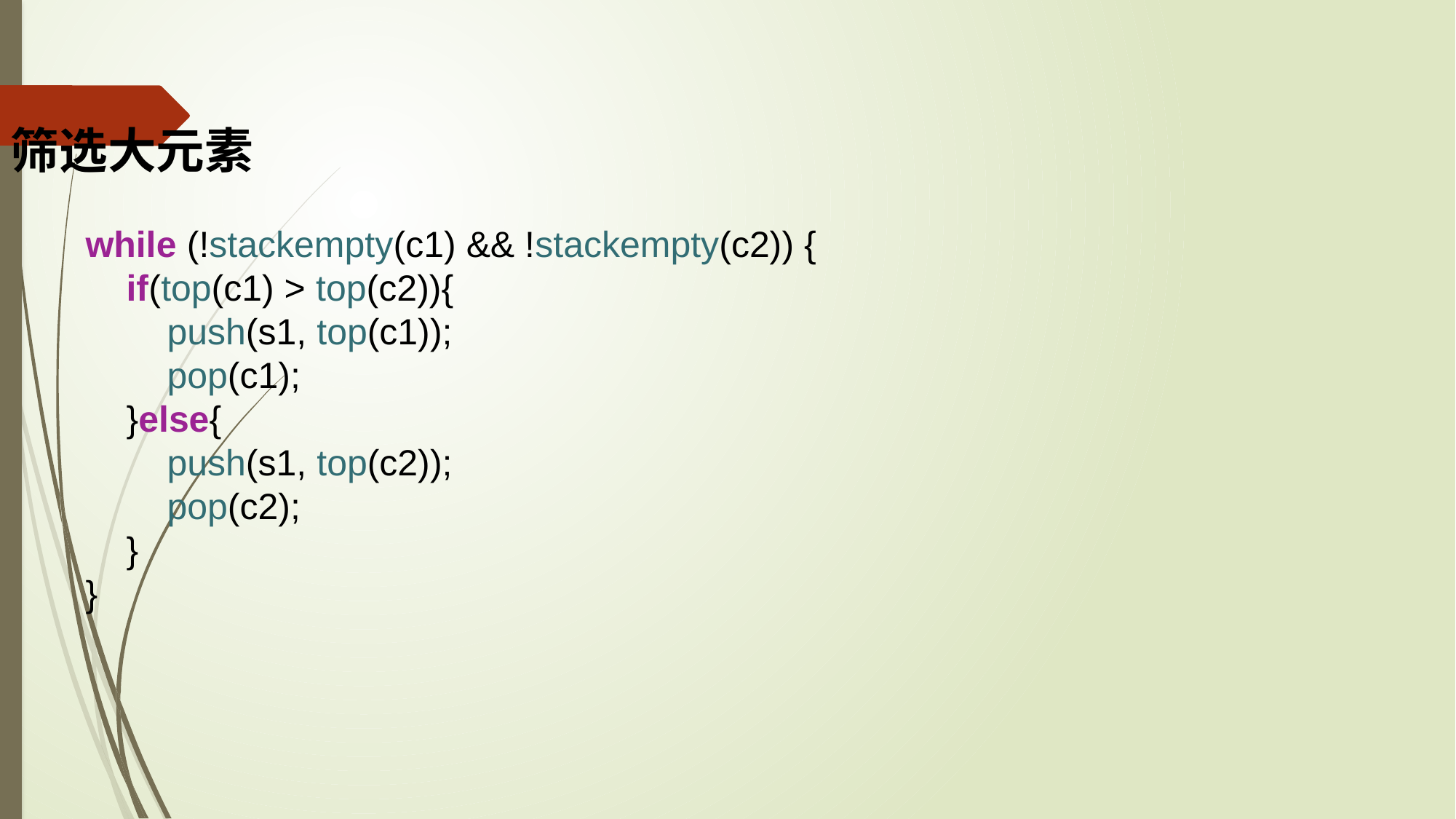

筛选大元素
    while (!stackempty(c1) && !stackempty(c2)) {
        if(top(c1) > top(c2)){
            push(s1, top(c1));
            pop(c1);
        }else{
            push(s1, top(c2));
            pop(c2);
        }
    }